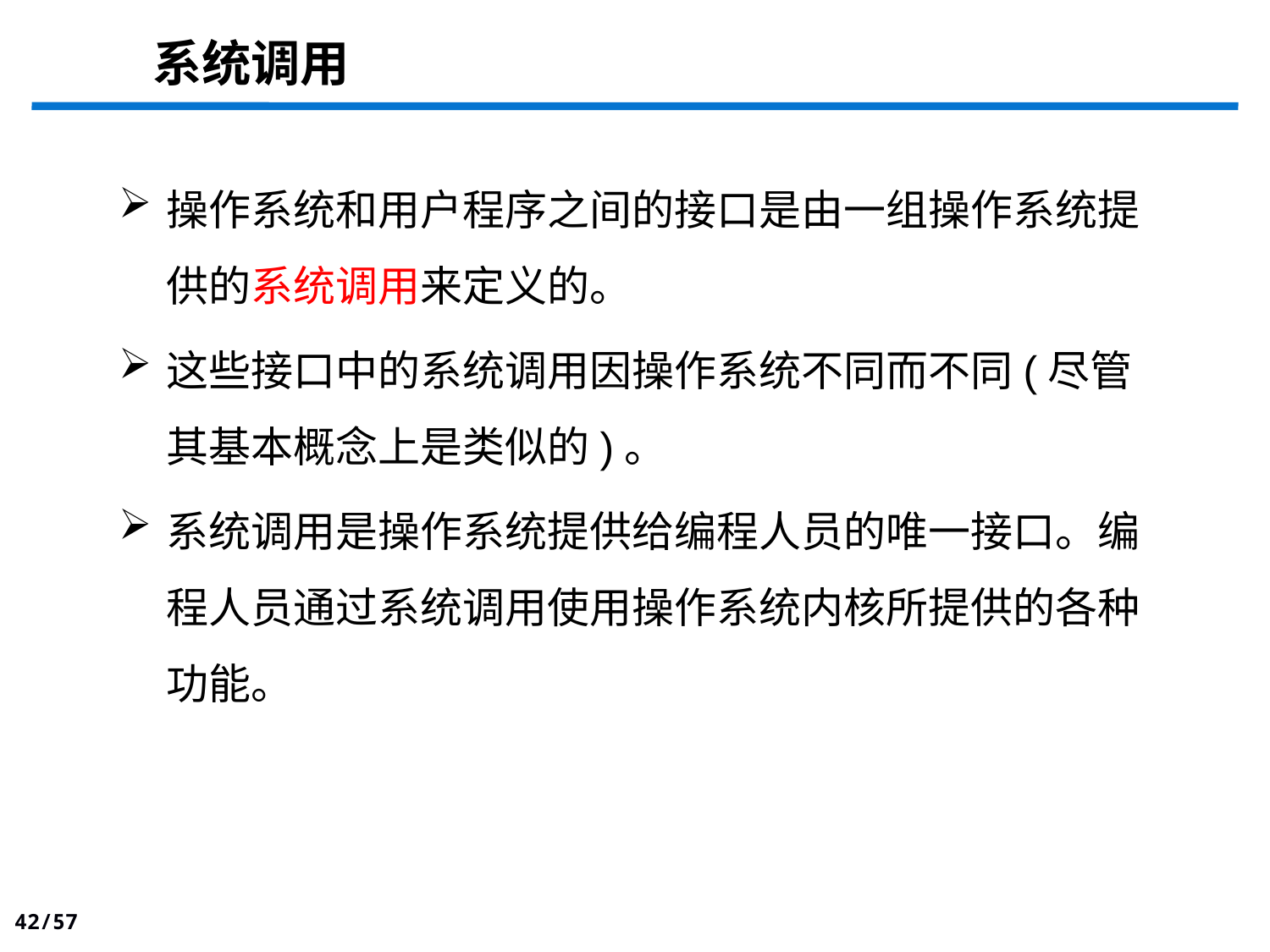

# 系统调用
操作系统和用户程序之间的接口是由一组操作系统提供的系统调用来定义的。
这些接口中的系统调用因操作系统不同而不同(尽管其基本概念上是类似的)。
系统调用是操作系统提供给编程人员的唯一接口。编程人员通过系统调用使用操作系统内核所提供的各种功能。